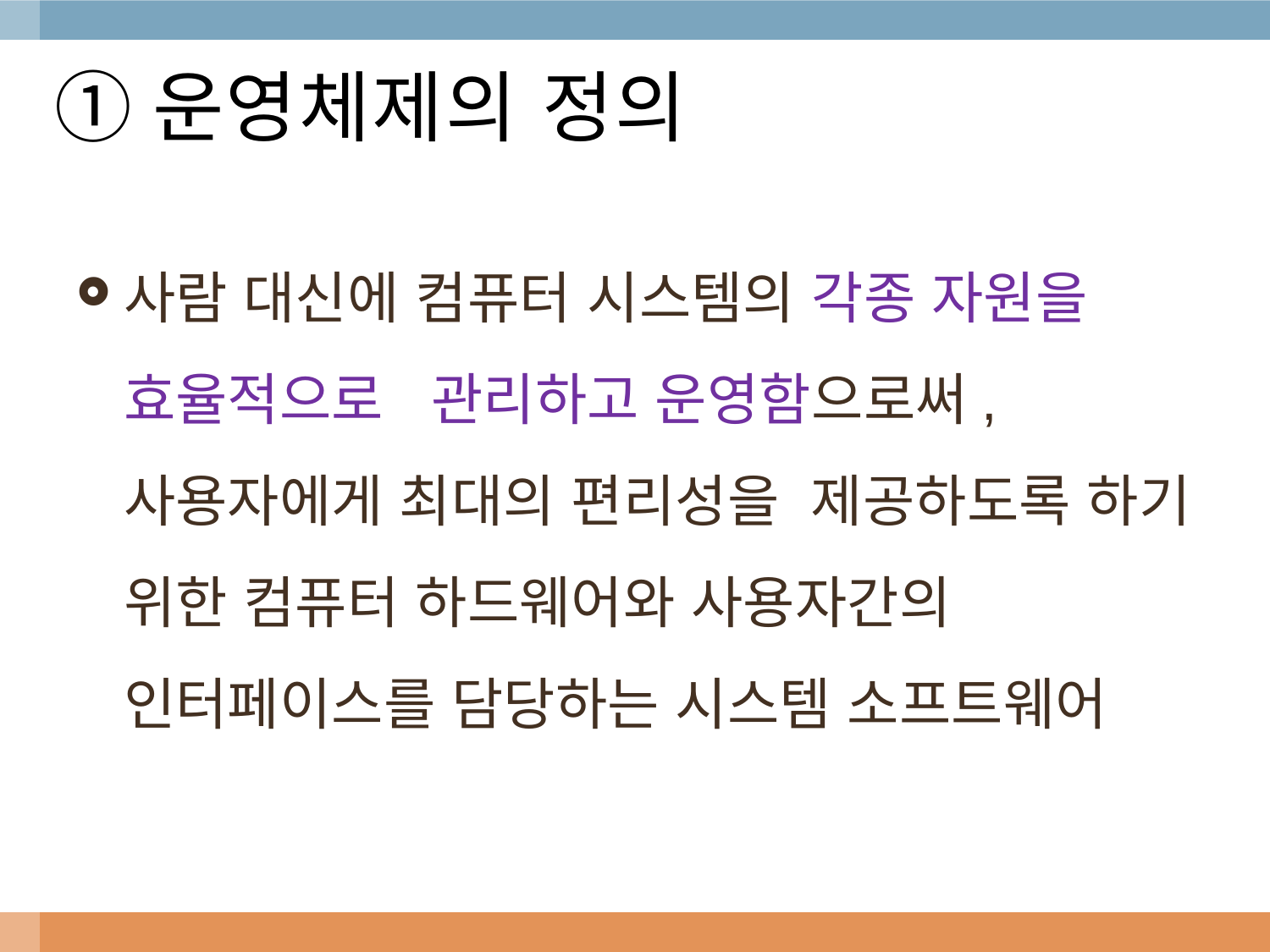

# ①운영체제의 정의
사람 대신에 컴퓨터 시스템의 각종 자원을 효율적으로   관리하고 운영함으로써, 사용자에게 최대의 편리성을  제공하도록 하기 위한 컴퓨터 하드웨어와 사용자간의 인터페이스를 담당하는 시스템 소프트웨어